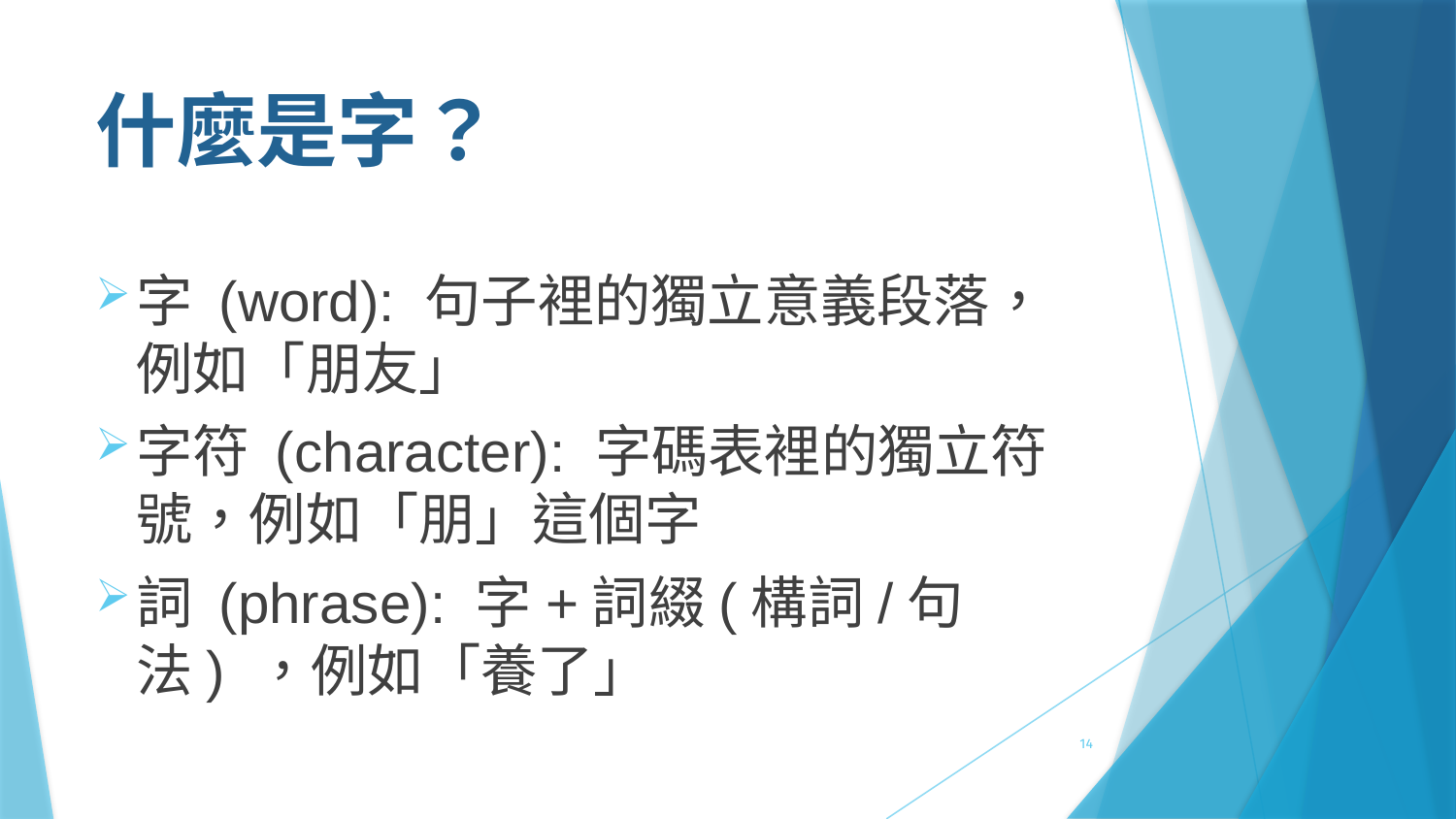

# 什麼是字？
字 (word): 句子裡的獨立意義段落，例如「朋友」
字符 (character): 字碼表裡的獨立符號，例如「朋」這個字
詞 (phrase): 字+詞綴(構詞/句法) ，例如「養了」
14